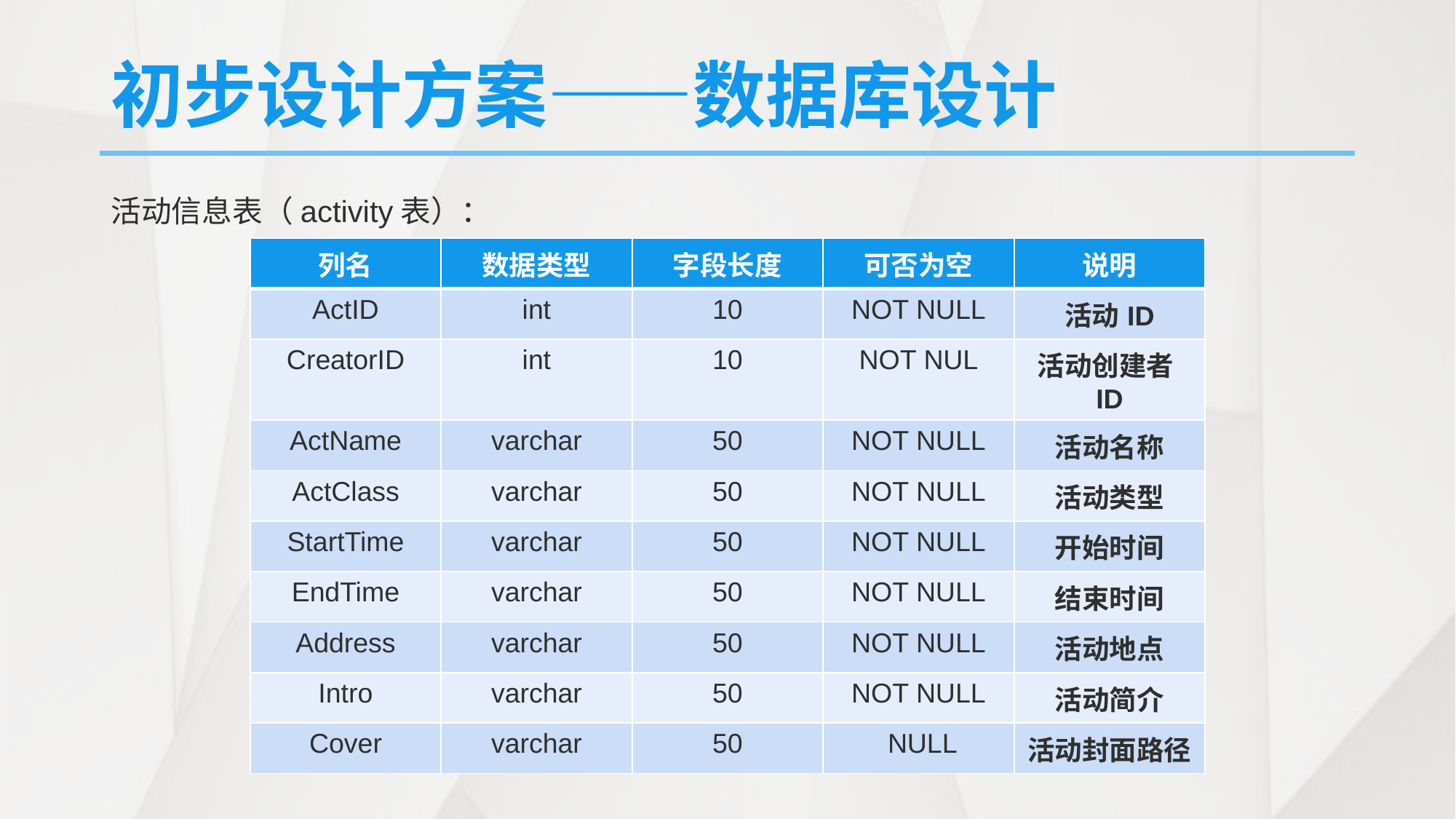

# 初步设计方案——数据库设计
活动信息表（activity表）：

| 列名 | 数据类型 | 字段长度 | 可否为空 | 说明 |
| --- | --- | --- | --- | --- |
| ActID | int | 10 | NOT NULL | 活动ID |
| CreatorID | int | 10 | NOT NUL | 活动创建者ID |
| ActName | varchar | 50 | NOT NULL | 活动名称 |
| ActClass | varchar | 50 | NOT NULL | 活动类型 |
| StartTime | varchar | 50 | NOT NULL | 开始时间 |
| EndTime | varchar | 50 | NOT NULL | 结束时间 |
| Address | varchar | 50 | NOT NULL | 活动地点 |
| Intro | varchar | 50 | NOT NULL | 活动简介 |
| Cover | varchar | 50 | NULL | 活动封面路径 |